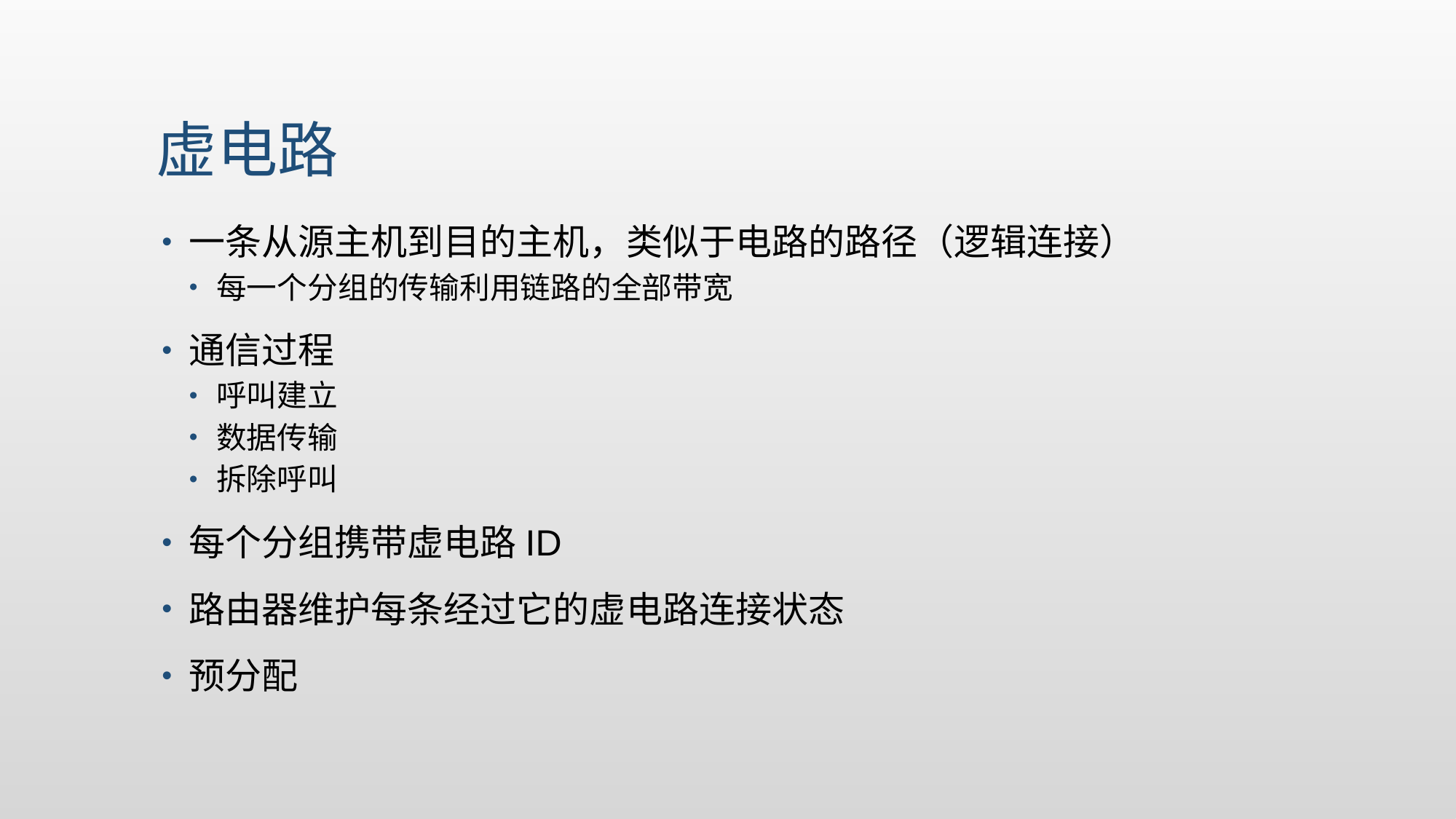

# 虚电路
一条从源主机到目的主机，类似于电路的路径（逻辑连接）
每一个分组的传输利用链路的全部带宽
通信过程
呼叫建立
数据传输
拆除呼叫
每个分组携带虚电路ID
路由器维护每条经过它的虚电路连接状态
预分配